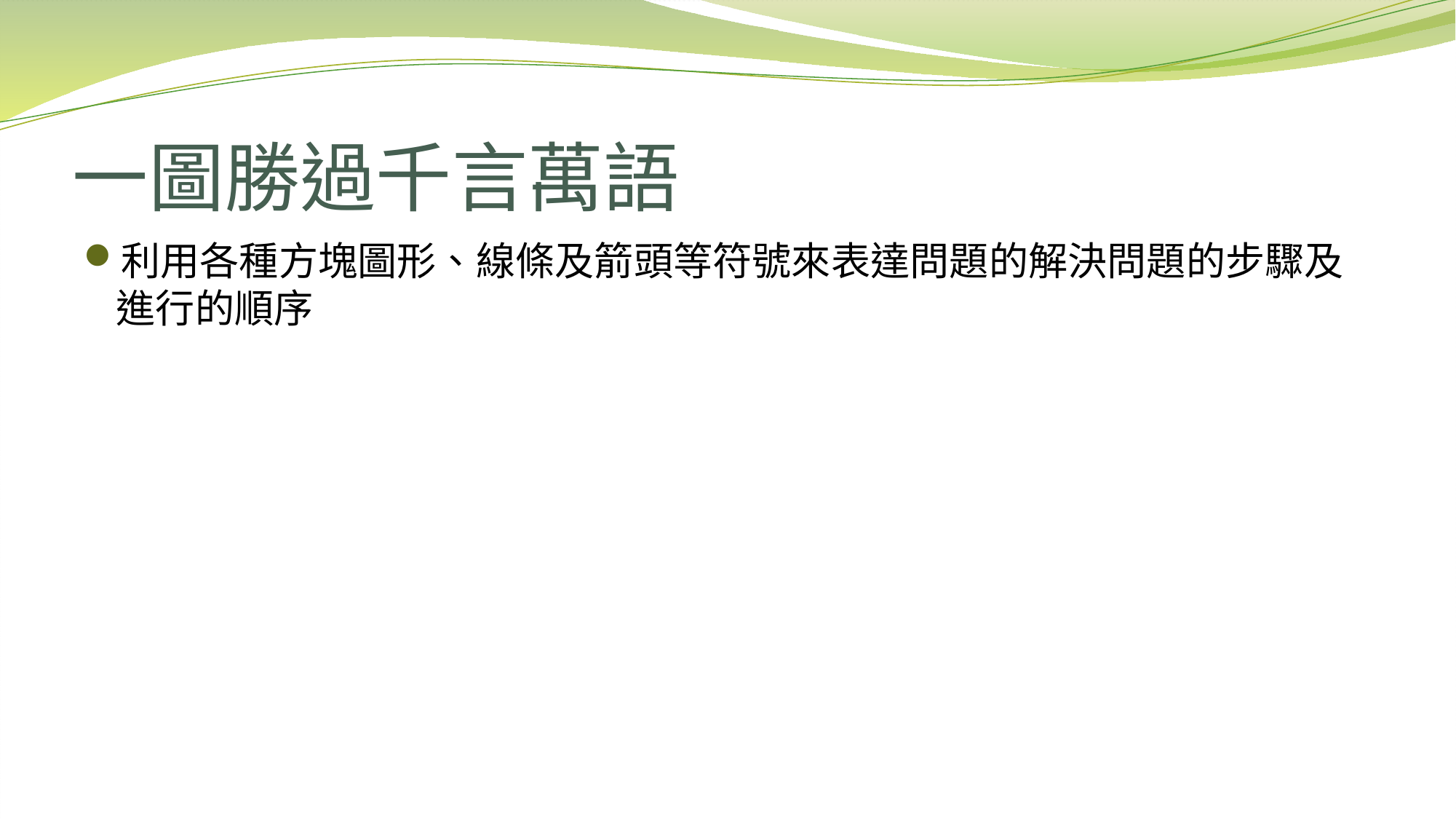

# 一圖勝過千言萬語
利用各種方塊圖形、線條及箭頭等符號來表達問題的解決問題的步驟及進行的順序